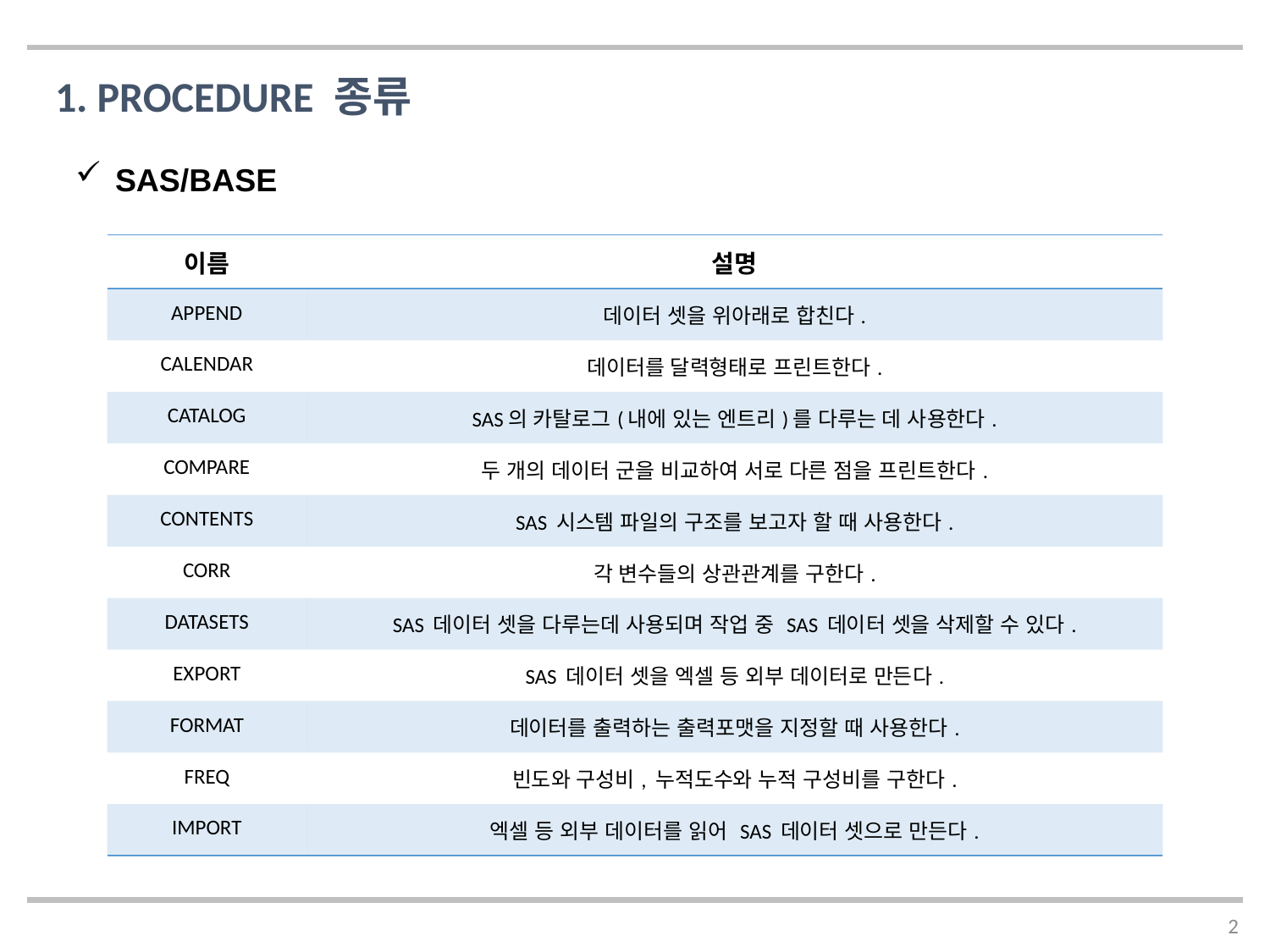

1. PROCEDURE 종류
SAS/BASE
| 이름 | 설명 |
| --- | --- |
| APPEND | 데이터 셋을 위아래로 합친다. |
| CALENDAR | 데이터를 달력형태로 프린트한다. |
| CATALOG | SAS의 카탈로그(내에 있는 엔트리)를 다루는 데 사용한다. |
| COMPARE | 두 개의 데이터 군을 비교하여 서로 다른 점을 프린트한다. |
| CONTENTS | SAS 시스템 파일의 구조를 보고자 할 때 사용한다. |
| CORR | 각 변수들의 상관관계를 구한다. |
| DATASETS | SAS 데이터 셋을 다루는데 사용되며 작업 중 SAS 데이터 셋을 삭제할 수 있다. |
| EXPORT | SAS 데이터 셋을 엑셀 등 외부 데이터로 만든다. |
| FORMAT | 데이터를 출력하는 출력포맷을 지정할 때 사용한다. |
| FREQ | 빈도와 구성비, 누적도수와 누적 구성비를 구한다. |
| IMPORT | 엑셀 등 외부 데이터를 읽어 SAS 데이터 셋으로 만든다. |